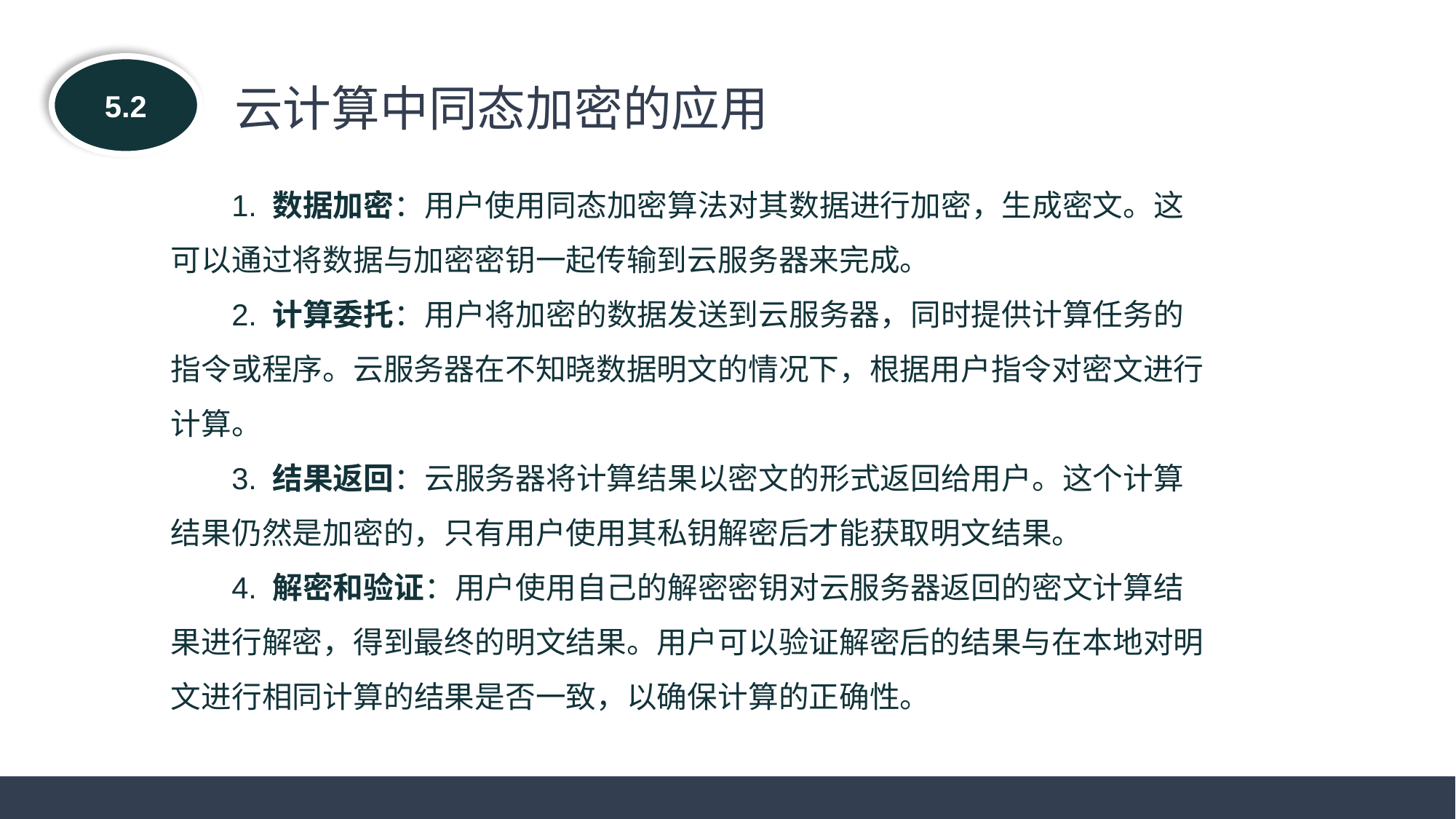

5.2
云计算中同态加密的应用

1. 数据加密：用户使用同态加密算法对其数据进行加密，生成密文。这可以通过将数据与加密密钥一起传输到云服务器来完成。
2. 计算委托：用户将加密的数据发送到云服务器，同时提供计算任务的指令或程序。云服务器在不知晓数据明文的情况下，根据用户指令对密文进行计算。
3. 结果返回：云服务器将计算结果以密文的形式返回给用户。这个计算结果仍然是加密的，只有用户使用其私钥解密后才能获取明文结果。
4. 解密和验证：用户使用自己的解密密钥对云服务器返回的密文计算结果进行解密，得到最终的明文结果。用户可以验证解密后的结果与在本地对明文进行相同计算的结果是否一致，以确保计算的正确性。